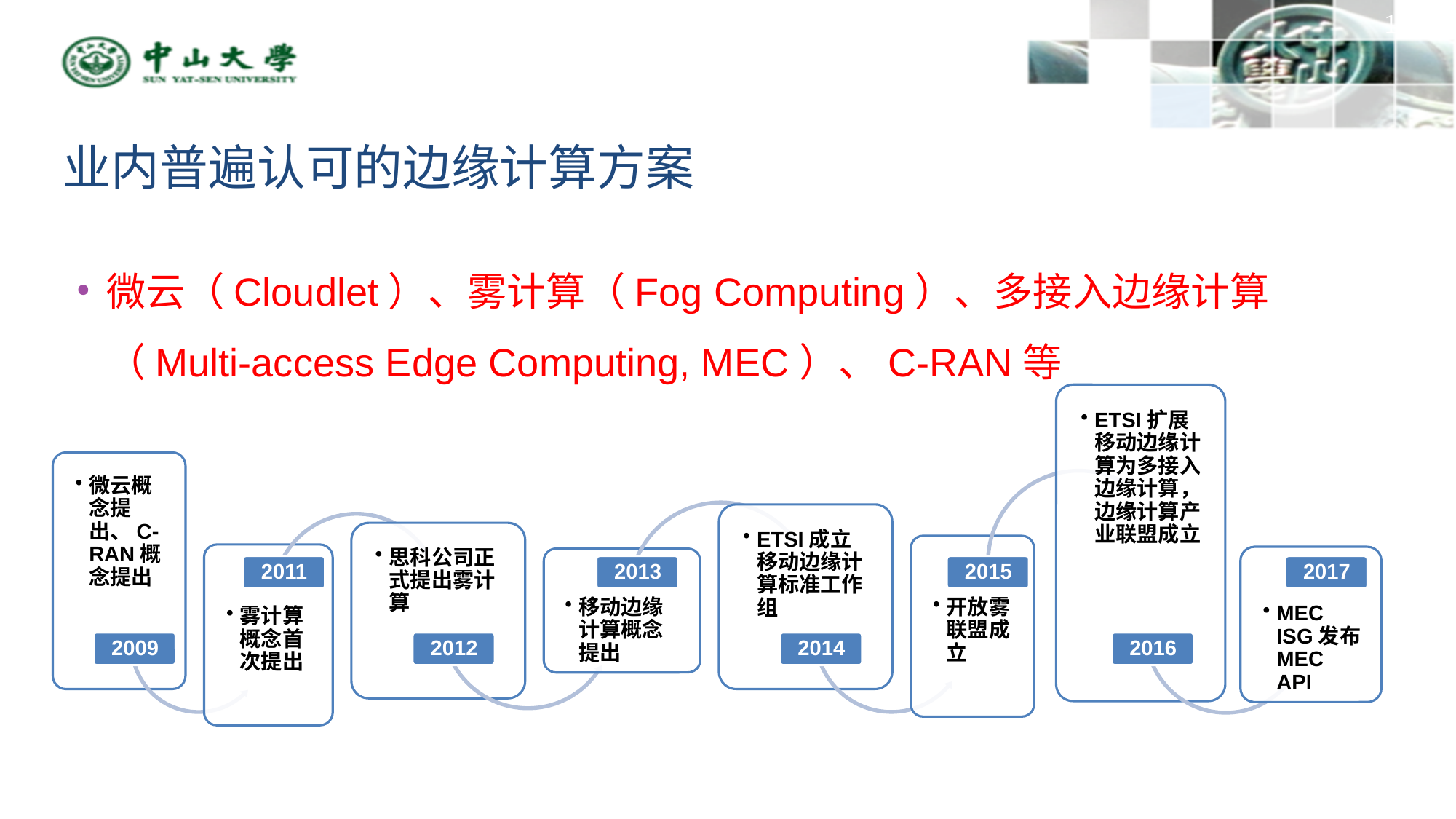

12
# 业内普遍认可的边缘计算方案
微云（Cloudlet）、雾计算（Fog Computing）、多接入边缘计算（Multi-access Edge Computing, MEC）、C-RAN等
微云概念提出、C-RAN概念提出
2009
雾计算概念首次提出
2011
思科公司正式提出雾计算
2012
移动边缘计算概念提出
2013
ETSI成立移动边缘计算标准工作组
2014
开放雾联盟成立
2015
ETSI扩展移动边缘计算为多接入边缘计算，边缘计算产业联盟成立
2016
MEC ISG发布MEC API
2017